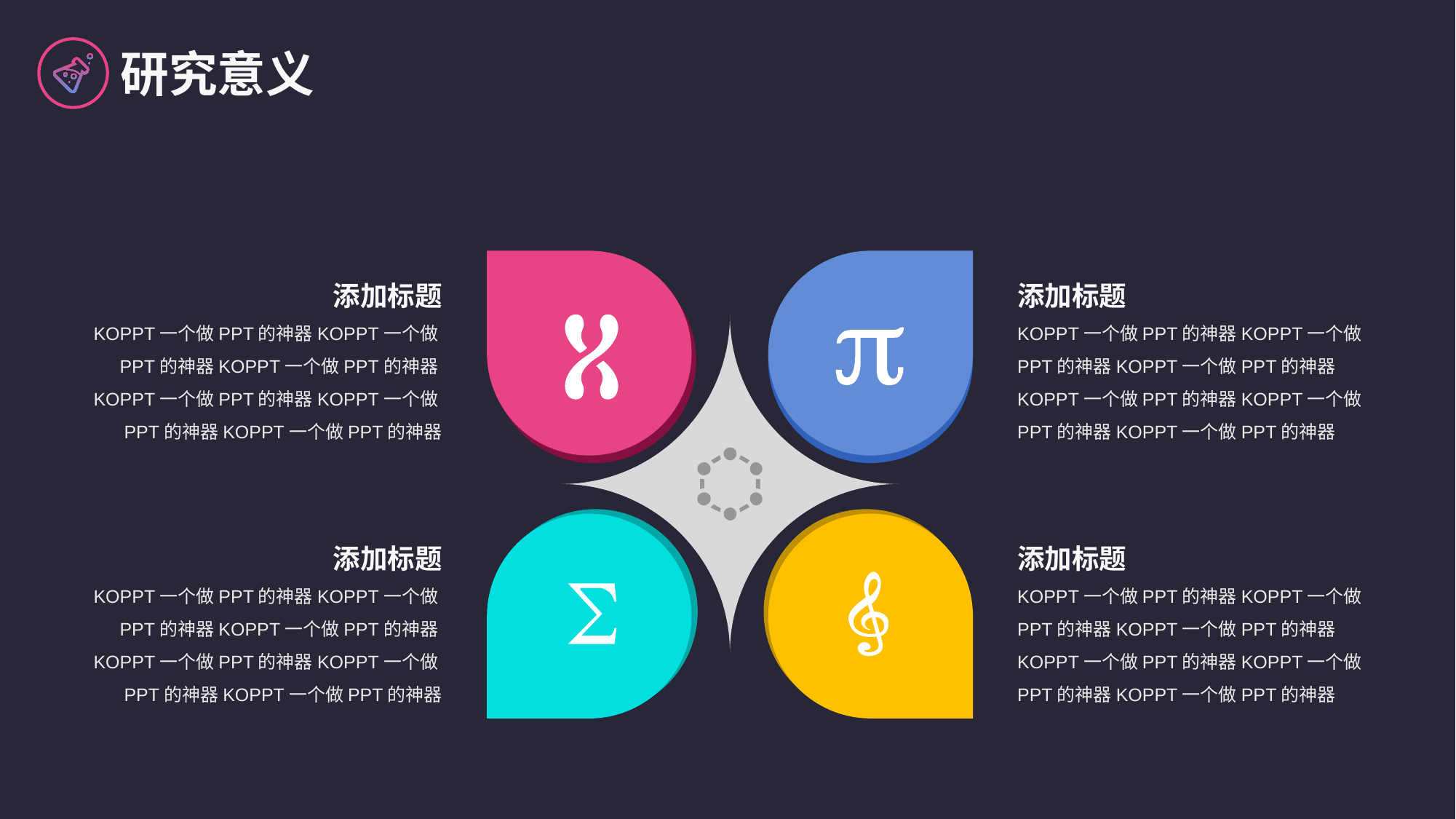

研究意义

添加标题
KOPPT一个做PPT的神器KOPPT一个做PPT的神器KOPPT一个做PPT的神器KOPPT一个做PPT的神器KOPPT一个做PPT的神器KOPPT一个做PPT的神器
添加标题
KOPPT一个做PPT的神器KOPPT一个做PPT的神器KOPPT一个做PPT的神器KOPPT一个做PPT的神器KOPPT一个做PPT的神器KOPPT一个做PPT的神器
添加标题
KOPPT一个做PPT的神器KOPPT一个做PPT的神器KOPPT一个做PPT的神器KOPPT一个做PPT的神器KOPPT一个做PPT的神器KOPPT一个做PPT的神器
添加标题
KOPPT一个做PPT的神器KOPPT一个做PPT的神器KOPPT一个做PPT的神器KOPPT一个做PPT的神器KOPPT一个做PPT的神器KOPPT一个做PPT的神器